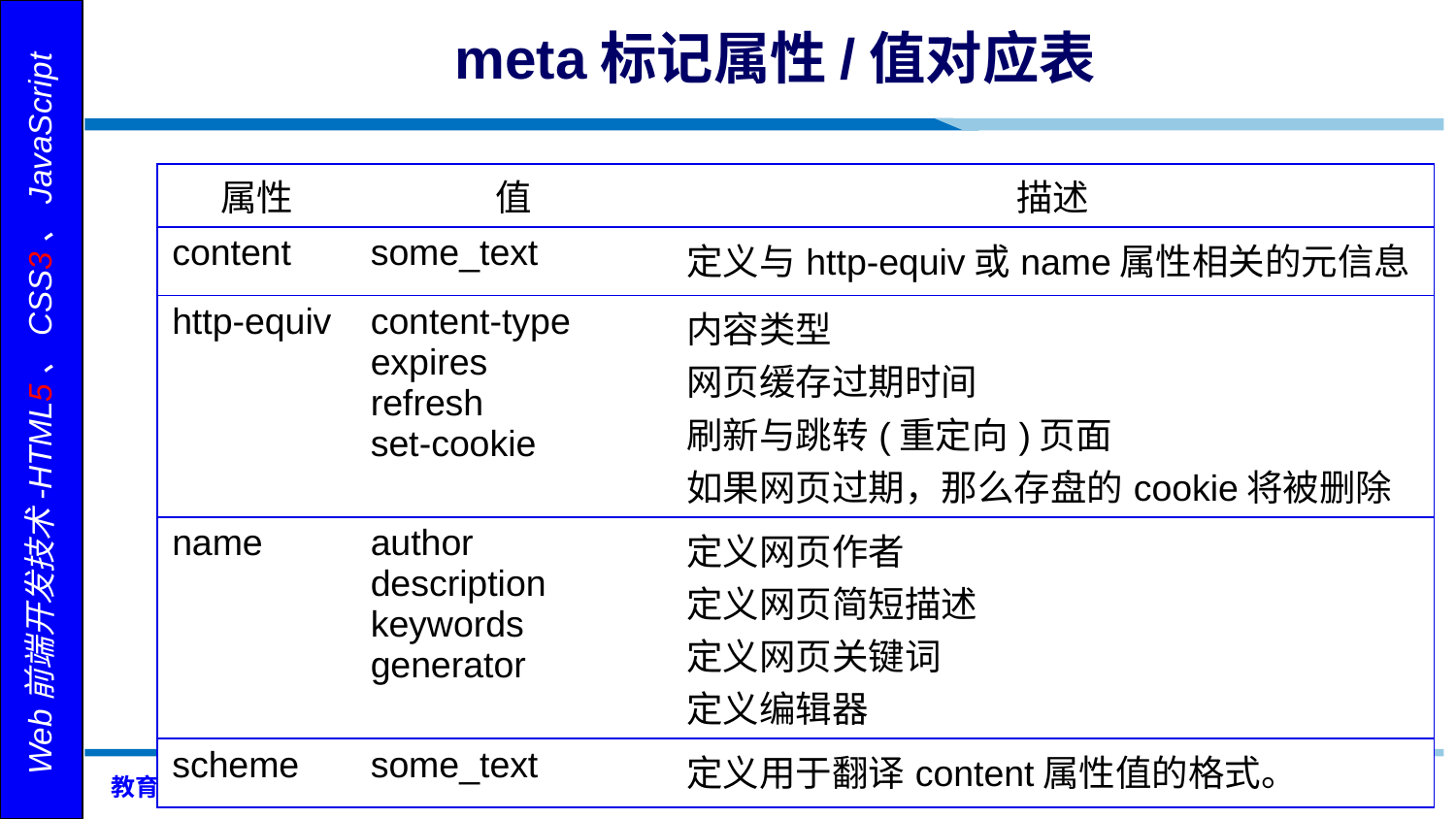

# meta标记属性/值对应表
| 属性 | 值 | 描述 |
| --- | --- | --- |
| content | some\_text | 定义与http-equiv或name属性相关的元信息 |
| http-equiv | content-type expires refresh set-cookie | 内容类型 网页缓存过期时间 刷新与跳转(重定向)页面 如果网页过期，那么存盘的cookie将被删除 |
| name | author description keywords generator | 定义网页作者 定义网页简短描述 定义网页关键词 定义编辑器 |
| scheme | some\_text | 定义用于翻译content属性值的格式。 |